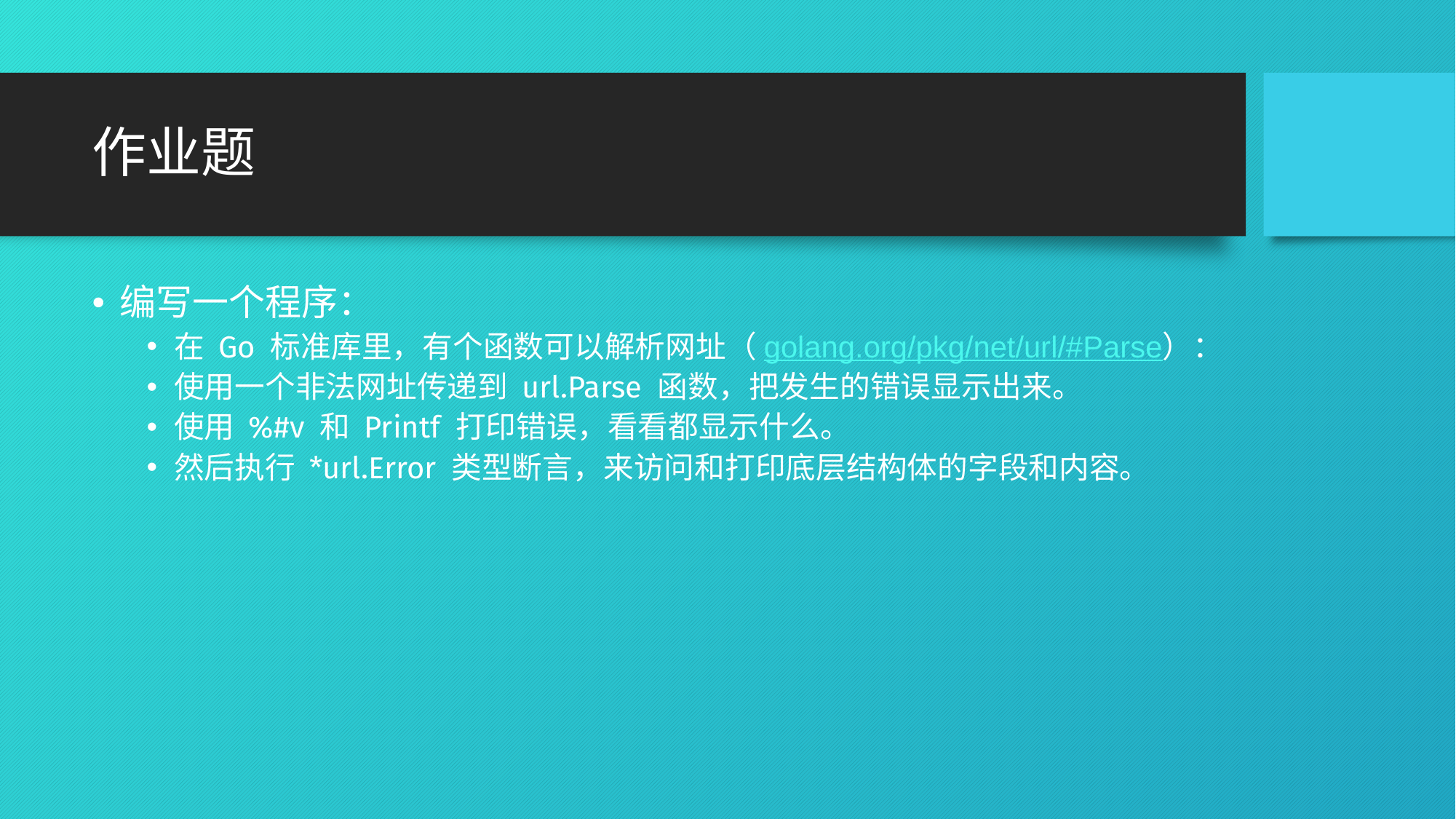

# 作业题
编写一个程序：
在 Go 标准库里，有个函数可以解析网址（golang.org/pkg/net/url/#Parse）：
使用一个非法网址传递到 url.Parse 函数，把发生的错误显示出来。
使用 %#v 和 Printf 打印错误，看看都显示什么。
然后执行 *url.Error 类型断言，来访问和打印底层结构体的字段和内容。